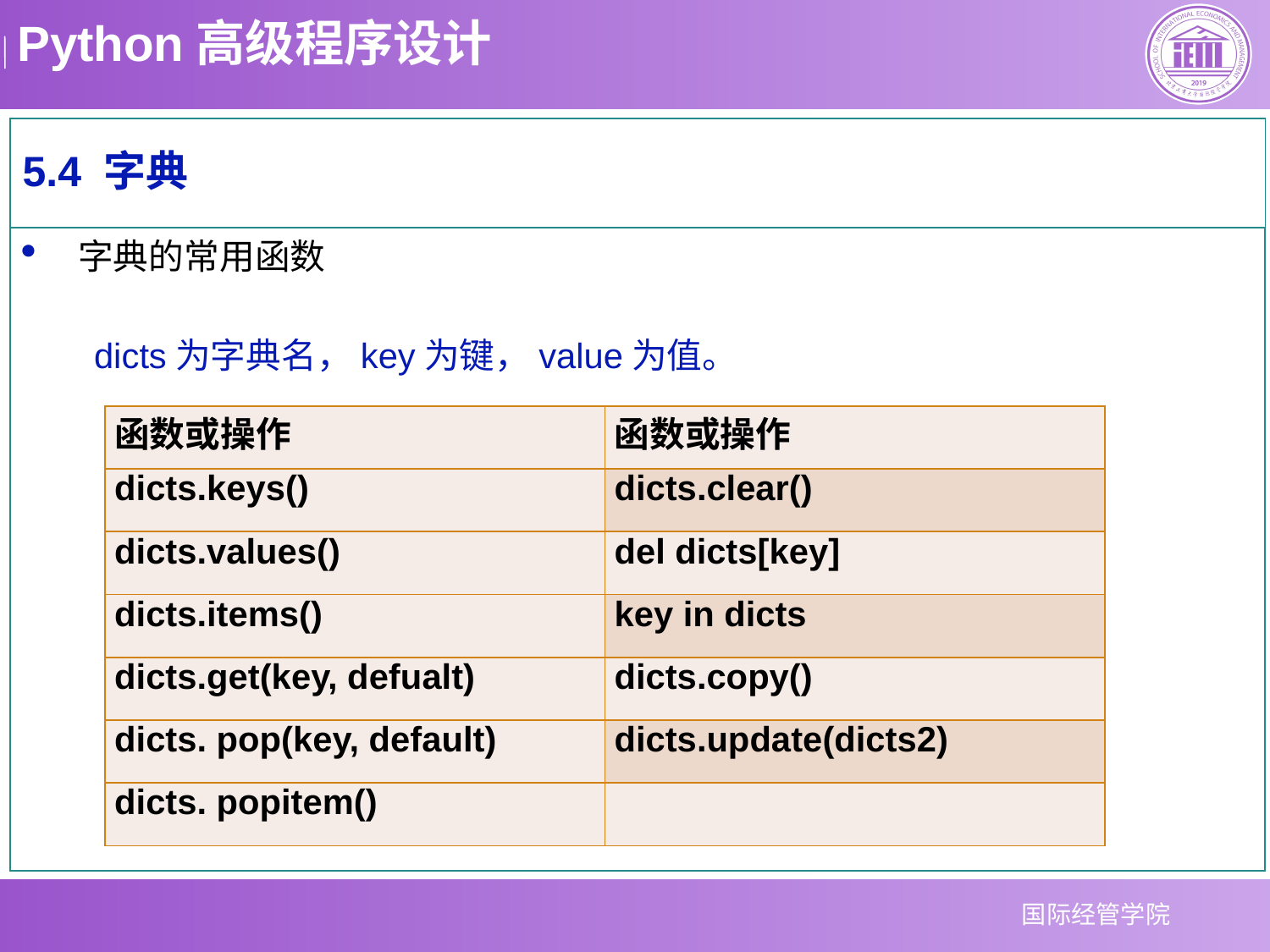

5.4 字典
字典的常用函数

dicts为字典名，key为键，value为值。

| 函数或操作 | 函数或操作 |
| --- | --- |
| dicts.keys() | dicts.clear() |
| dicts.values() | del dicts[key] |
| dicts.items() | key in dicts |
| dicts.get(key, defualt) | dicts.copy() |
| dicts. pop(key, default) | dicts.update(dicts2) |
| dicts. popitem() |  |